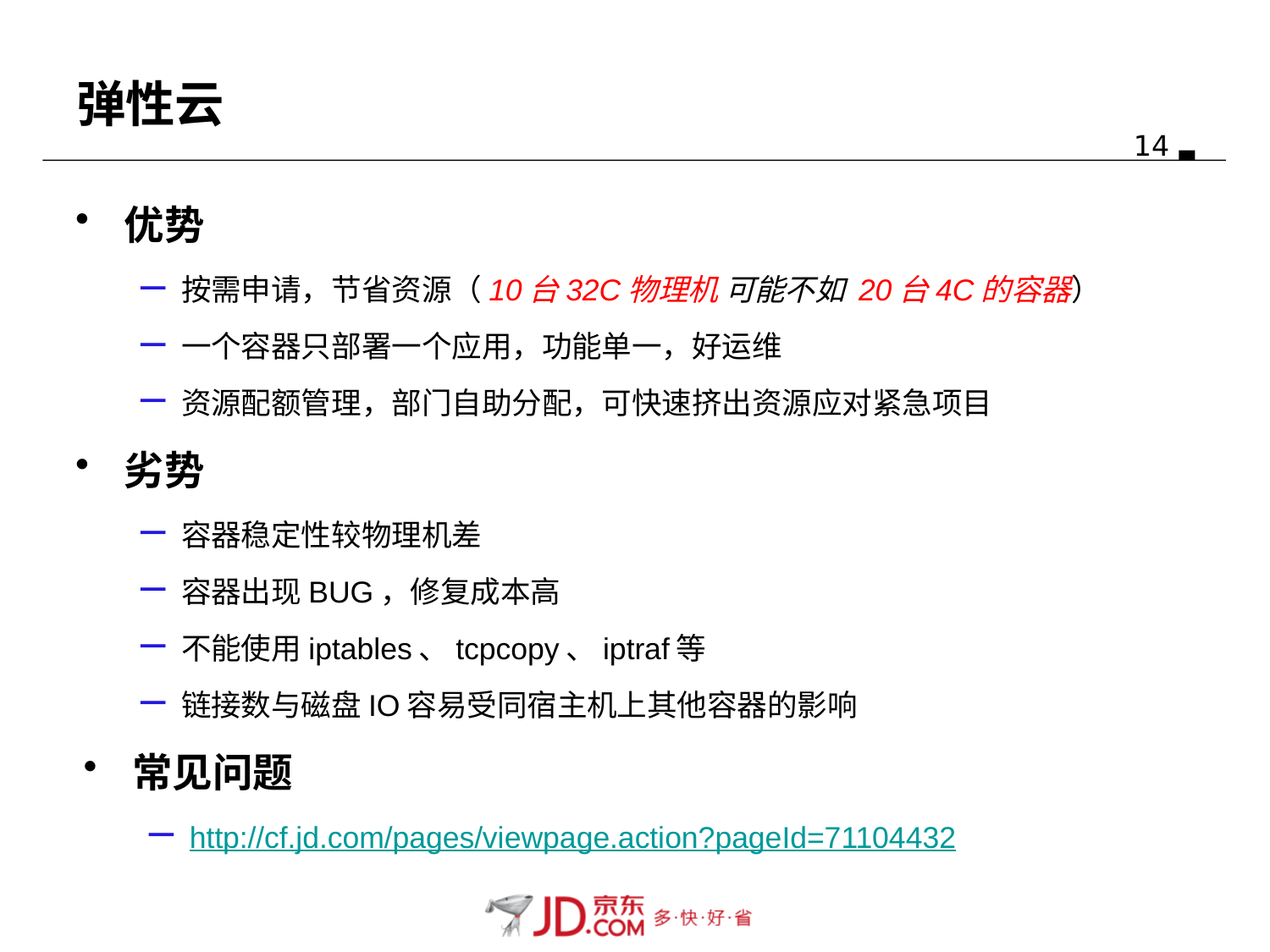

# 弹性云
优势
按需申请，节省资源（10台32C物理机 可能不如 20台4C的容器）
一个容器只部署一个应用，功能单一，好运维
资源配额管理，部门自助分配，可快速挤出资源应对紧急项目
劣势
容器稳定性较物理机差
容器出现BUG，修复成本高
不能使用iptables、tcpcopy、iptraf等
链接数与磁盘IO容易受同宿主机上其他容器的影响
常见问题
http://cf.jd.com/pages/viewpage.action?pageId=71104432